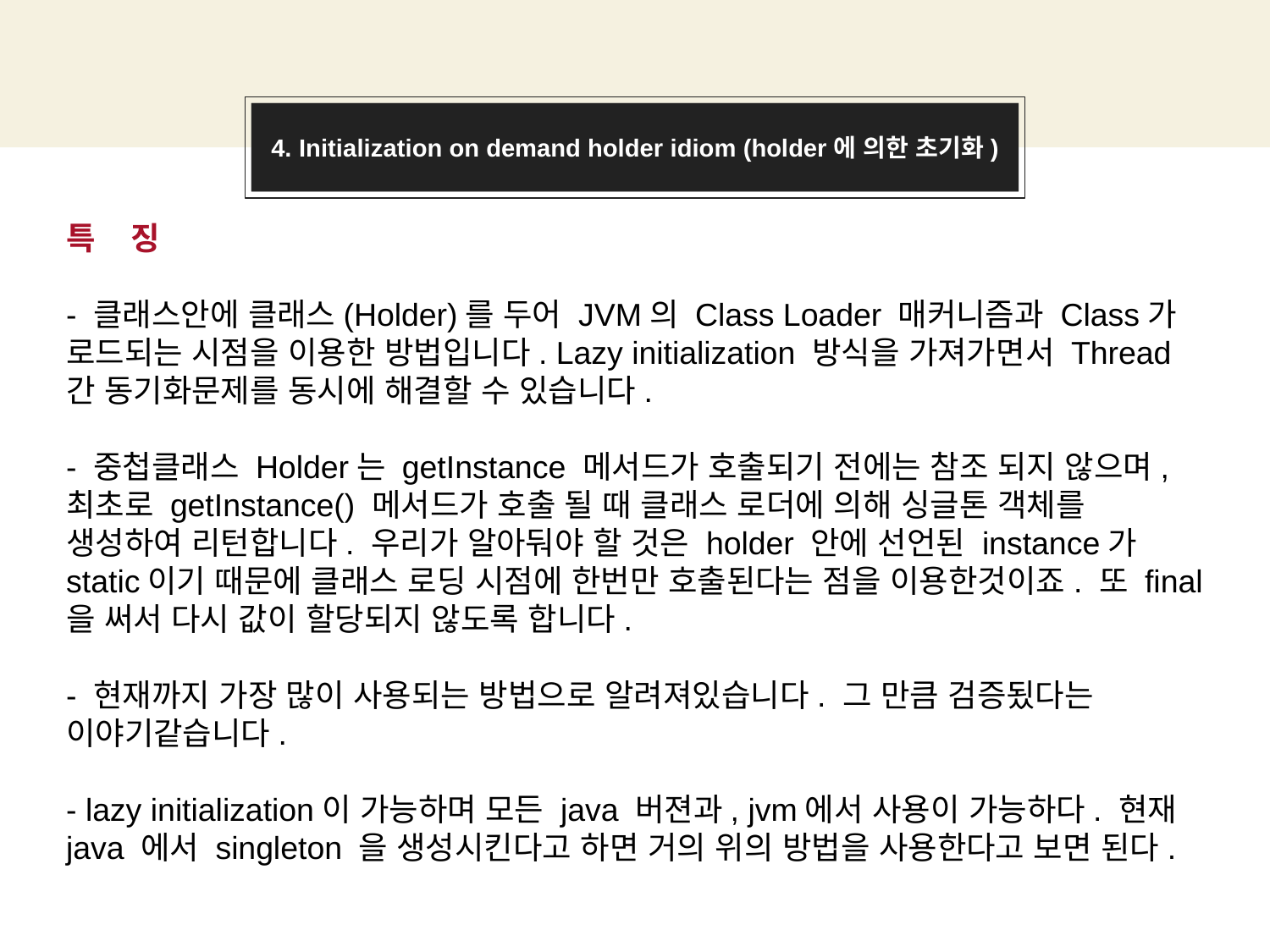

You can also split your content
# 4. Initialization on demand holder idiom (holder에 의한 초기화)
특    징

- 클래스안에 클래스(Holder)를 두어 JVM의 Class Loader 매커니즘과 Class가 로드되는 시점을 이용한 방법입니다. Lazy initialization 방식을 가져가면서 Thread간 동기화문제를 동시에 해결할 수 있습니다.

- 중첩클래스 Holder는 getInstance 메서드가 호출되기 전에는 참조 되지 않으며, 최초로 getInstance() 메서드가 호출 될 때 클래스 로더에 의해 싱글톤 객체를 생성하여 리턴합니다. 우리가 알아둬야 할 것은 holder 안에 선언된 instance가 static이기 때문에 클래스 로딩 시점에 한번만 호출된다는 점을 이용한것이죠. 또 final을 써서 다시 값이 할당되지 않도록 합니다.

- 현재까지 가장 많이 사용되는 방법으로 알려져있습니다. 그 만큼 검증됬다는 이야기같습니다.

- lazy initialization이 가능하며 모든 java 버젼과, jvm에서 사용이 가능하다. 현재 java 에서 singleton 을 생성시킨다고 하면 거의 위의 방법을 사용한다고 보면 된다.